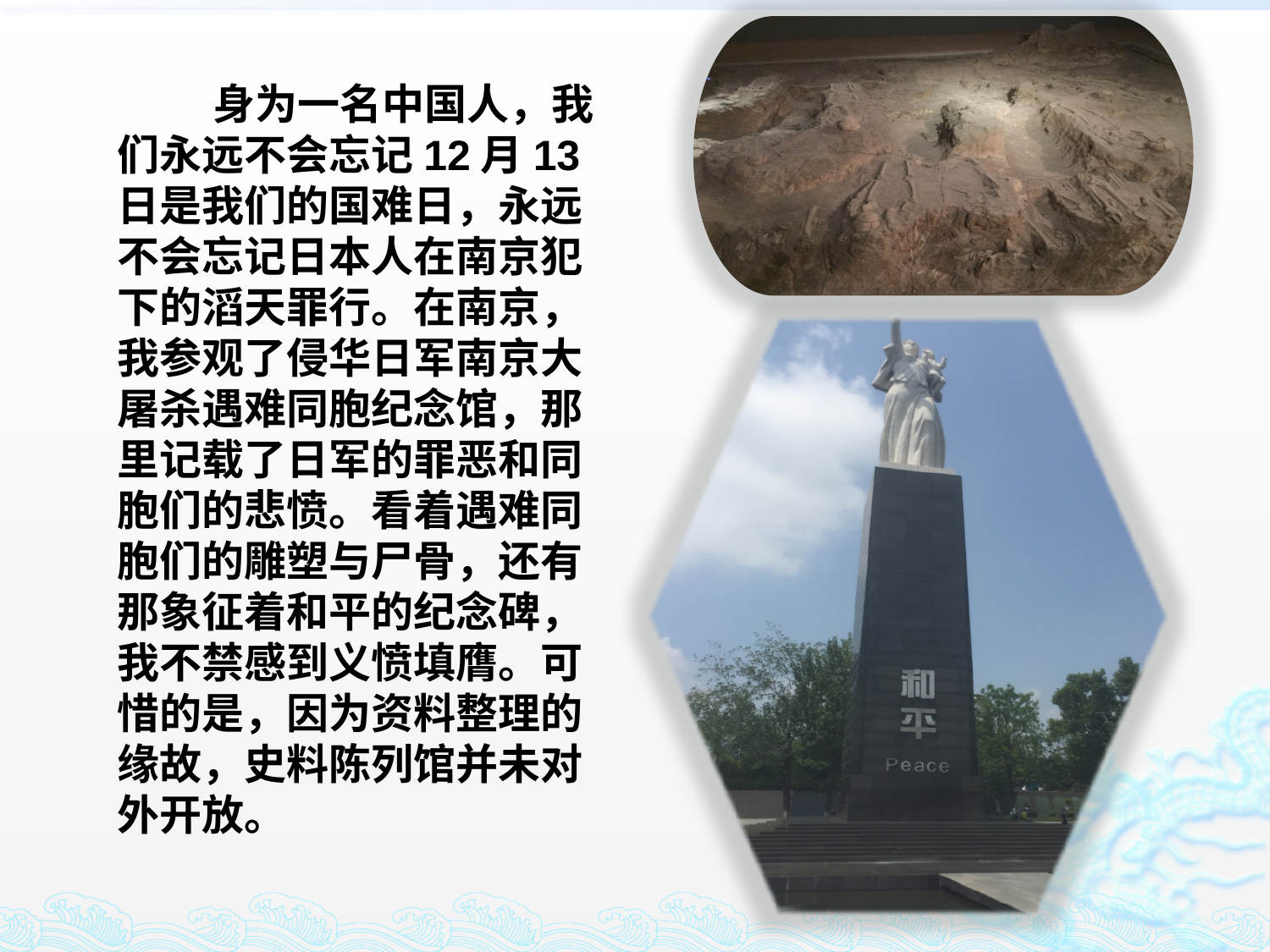

身为一名中国人，我们永远不会忘记12月13日是我们的国难日，永远不会忘记日本人在南京犯下的滔天罪行。在南京，我参观了侵华日军南京大屠杀遇难同胞纪念馆，那里记载了日军的罪恶和同胞们的悲愤。看着遇难同胞们的雕塑与尸骨，还有那象征着和平的纪念碑，我不禁感到义愤填膺。可惜的是，因为资料整理的缘故，史料陈列馆并未对外开放。